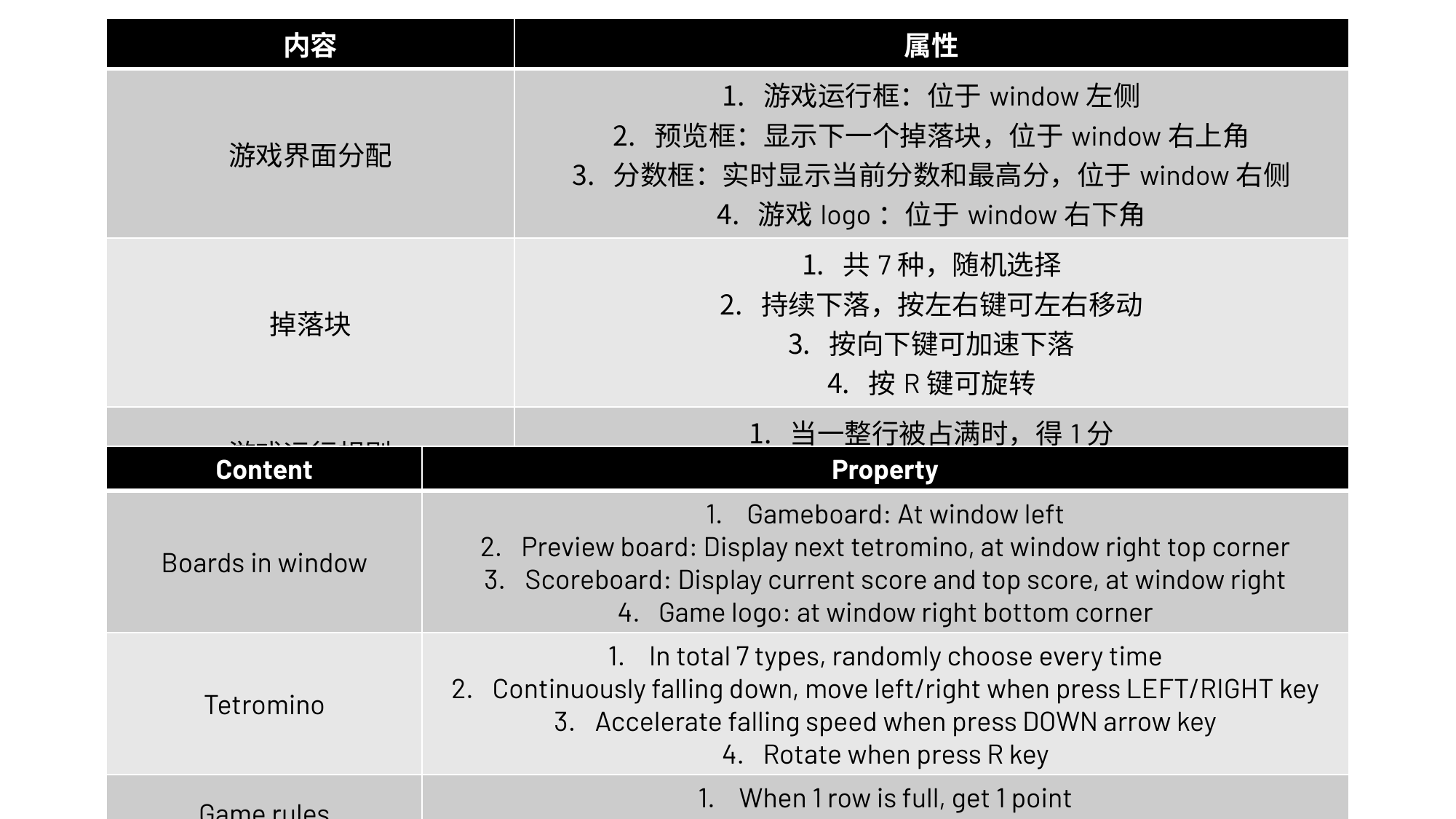

| 内容 | 属性 |
| --- | --- |
| 游戏界面分配 | 游戏运行框：位于window左侧 预览框：显示下一个掉落块，位于window右上角 分数框：实时显示当前分数和最高分，位于window右侧 游戏logo：位于window右下角 |
| 掉落块 | 共7种，随机选择 持续下落，按左右键可左右移动 按向下键可加速下落 按R键可旋转 |
| 游戏运行规则 | 当一整行被占满时，得1分 当掉落块堆叠超过上方边框时，游戏结束 |
| Content | Property |
| --- | --- |
| Boards in window | Gameboard: At window left Preview board: Display next tetromino, at window right top corner Scoreboard: Display current score and top score, at window right Game logo: at window right bottom corner |
| Tetromino | In total 7 types, randomly choose every time Continuously falling down, move left/right when press LEFT/RIGHT key Accelerate falling speed when press DOWN arrow key Rotate when press R key |
| Game rules | When 1 row is full, get 1 point When tetrominoes stack exceeding top border, game over |